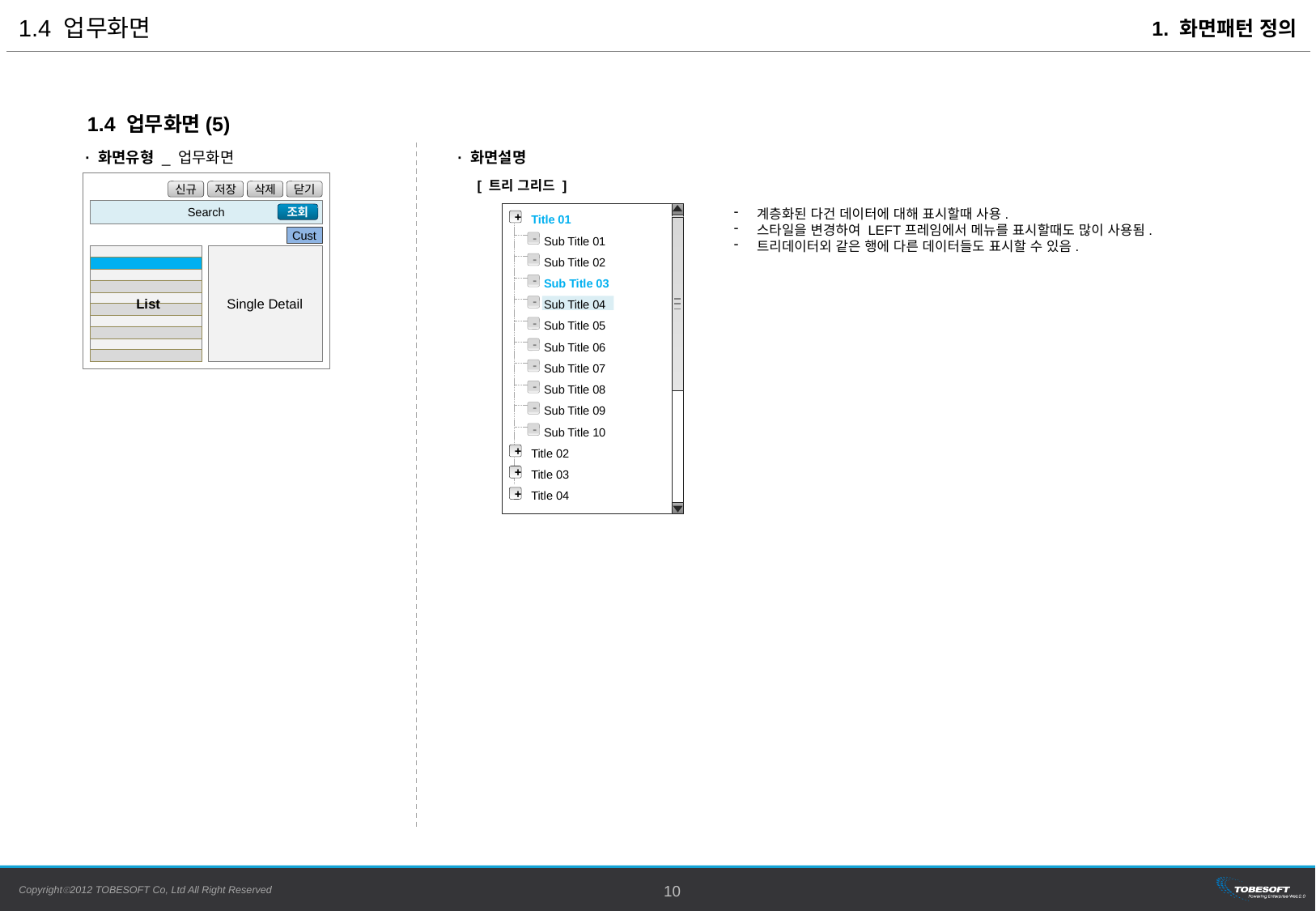

1.4 업무화면
1. 화면패턴 정의
1.4 업무화면(5)
· 화면유형 _ 업무화면
· 화면설명
[ 트리 그리드 ]

신규
저장
삭제
닫기
Search
조회
Cust

List
Single Detail
Title 01
    Sub Title 01
    Sub Title 02
    Sub Title 03
    Sub Title 04
    Sub Title 05
    Sub Title 06
    Sub Title 07
    Sub Title 08
    Sub Title 09
    Sub Title 10
Title 02
Title 03
Title 04

+
-
-
-

-
-
-
-
-
-
-
+
+
+
계층화된 다건 데이터에 대해 표시할때 사용.
스타일을 변경하여 LEFT프레임에서 메뉴를 표시할때도 많이 사용됨.
트리데이터외 같은 행에 다른 데이터들도 표시할 수 있음.